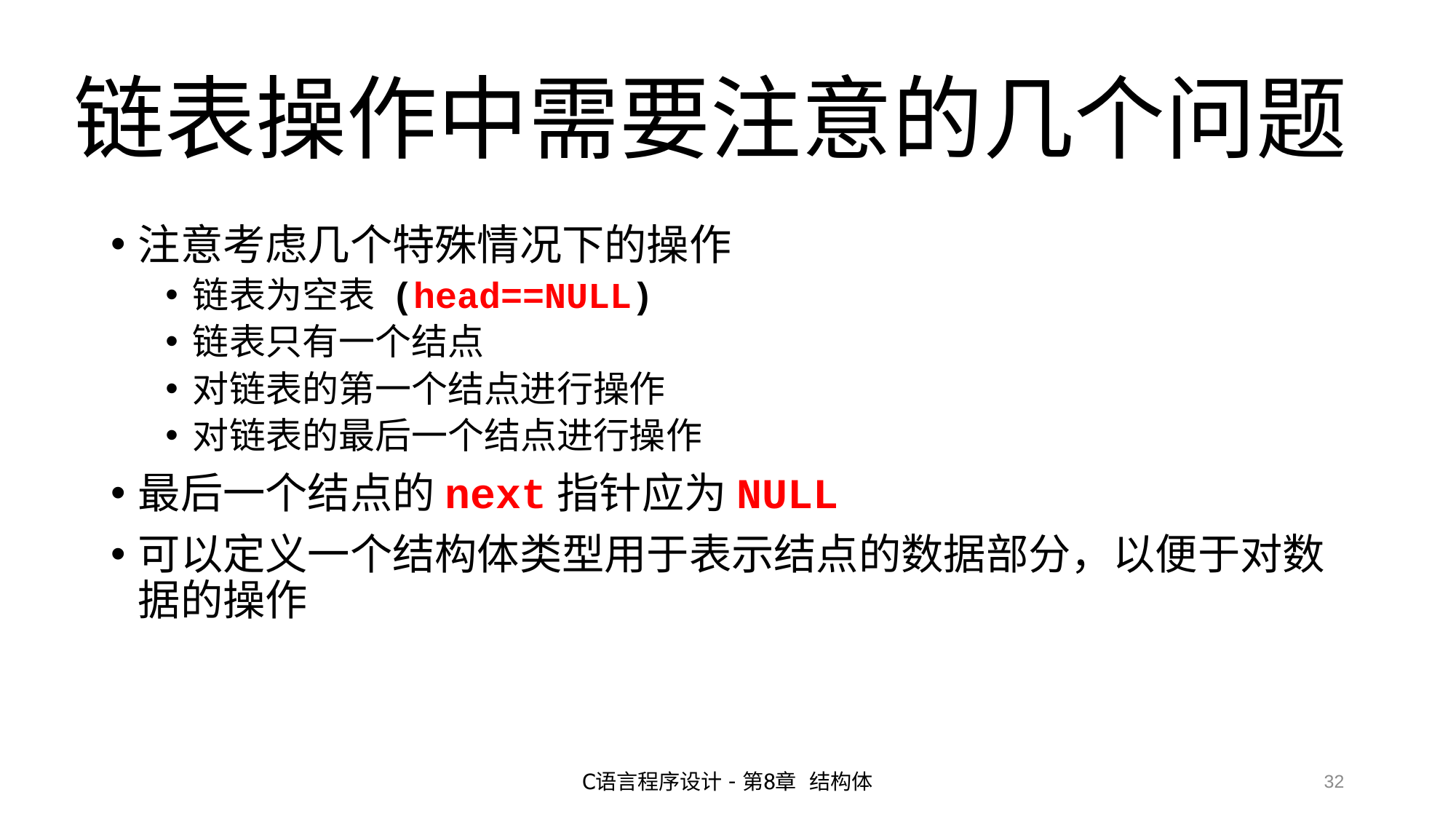

# 链表操作中需要注意的几个问题
注意考虑几个特殊情况下的操作
链表为空表 (head==NULL)
链表只有一个结点
对链表的第一个结点进行操作
对链表的最后一个结点进行操作
最后一个结点的next指针应为NULL
可以定义一个结构体类型用于表示结点的数据部分，以便于对数据的操作
C语言程序设计 - 第8章  结构体
32